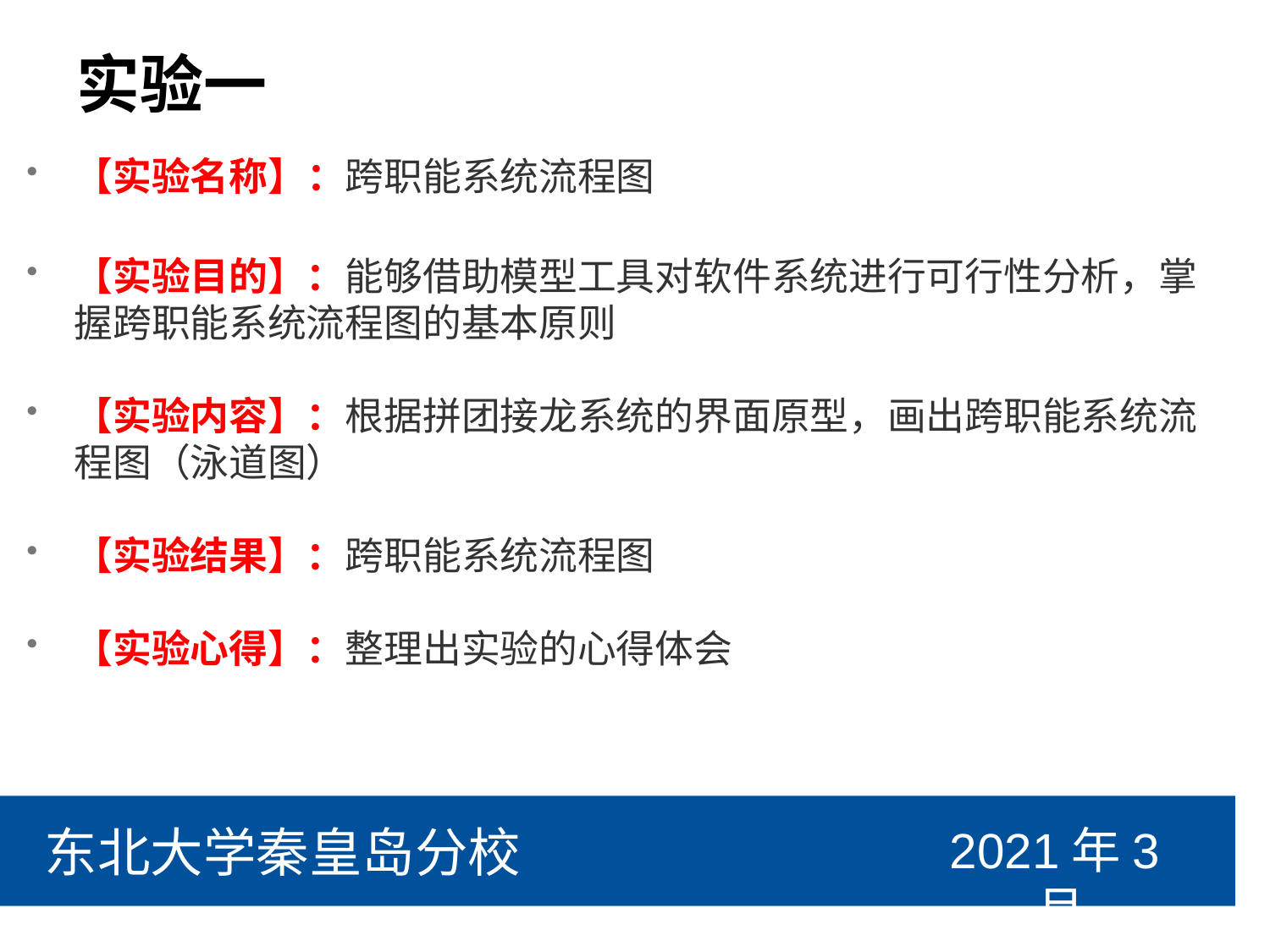

# 实验一
【实验名称】：跨职能系统流程图

【实验目的】：能够借助模型工具对软件系统进行可行性分析，掌握跨职能系统流程图的基本原则

【实验内容】：根据拼团接龙系统的界面原型，画出跨职能系统流程图（泳道图）

【实验结果】：跨职能系统流程图

【实验心得】：整理出实验的心得体会